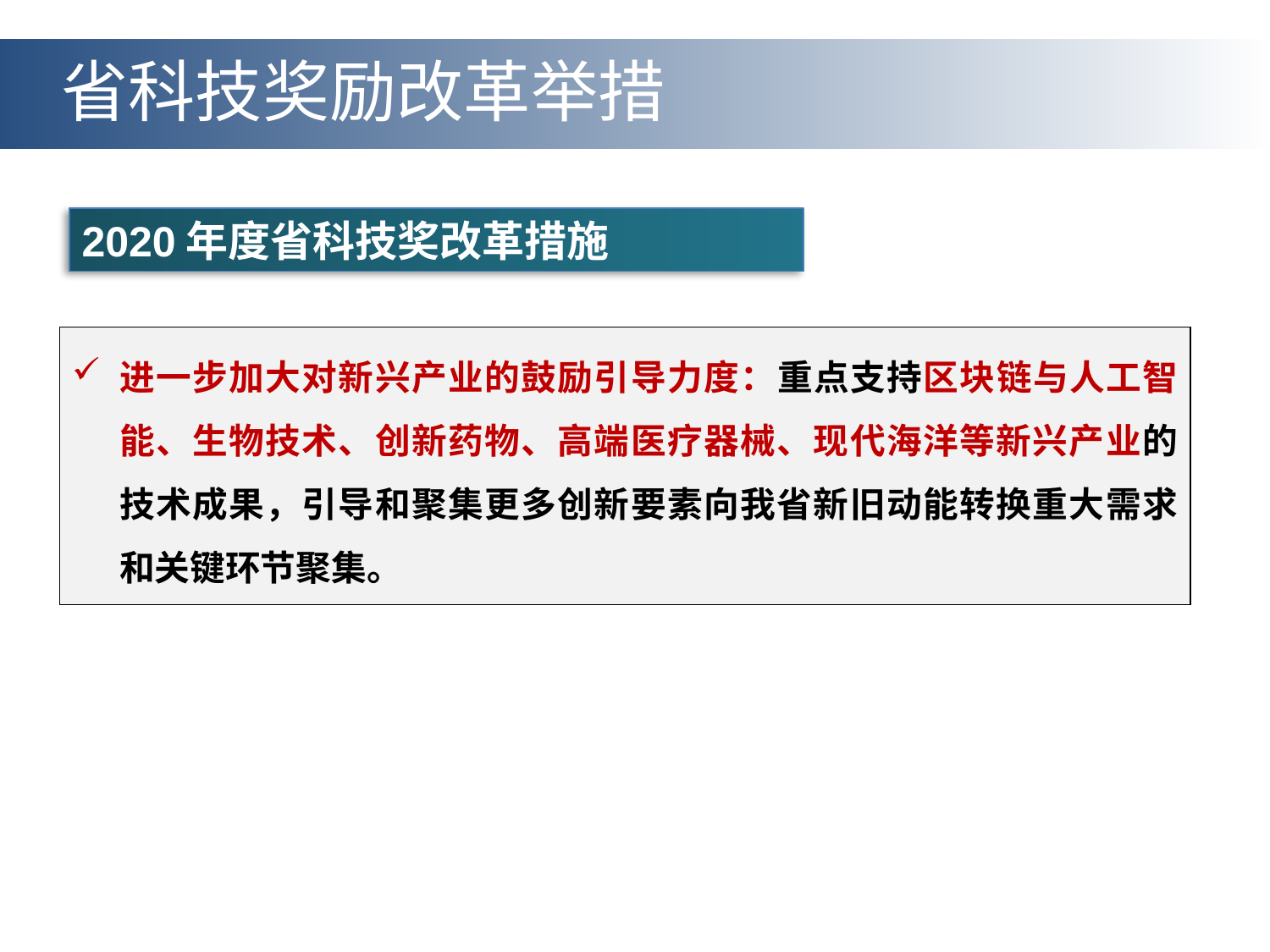

省科技奖励改革举措
2020年度省科技奖改革措施
进一步加大对新兴产业的鼓励引导力度：重点支持区块链与人工智能、生物技术、创新药物、高端医疗器械、现代海洋等新兴产业的技术成果，引导和聚集更多创新要素向我省新旧动能转换重大需求和关键环节聚集。